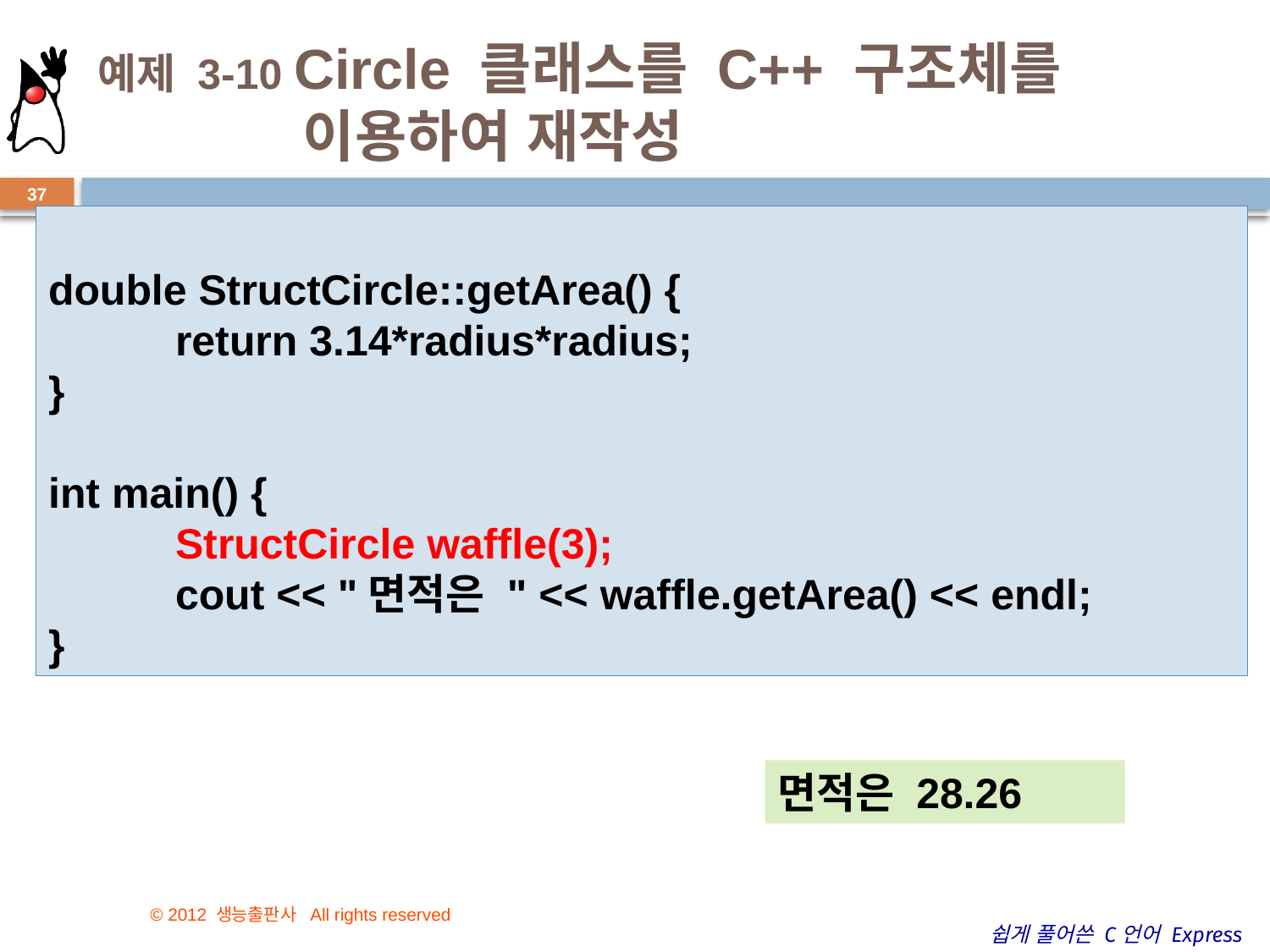

# 예제 3-10 Circle 클래스를 C++ 구조체를 이용하여 재작성
37

double StructCircle::getArea() {
	return 3.14*radius*radius;
}

int main() {
	StructCircle waffle(3);
	cout << "면적은 " << waffle.getArea() << endl;
}
면적은 28.26